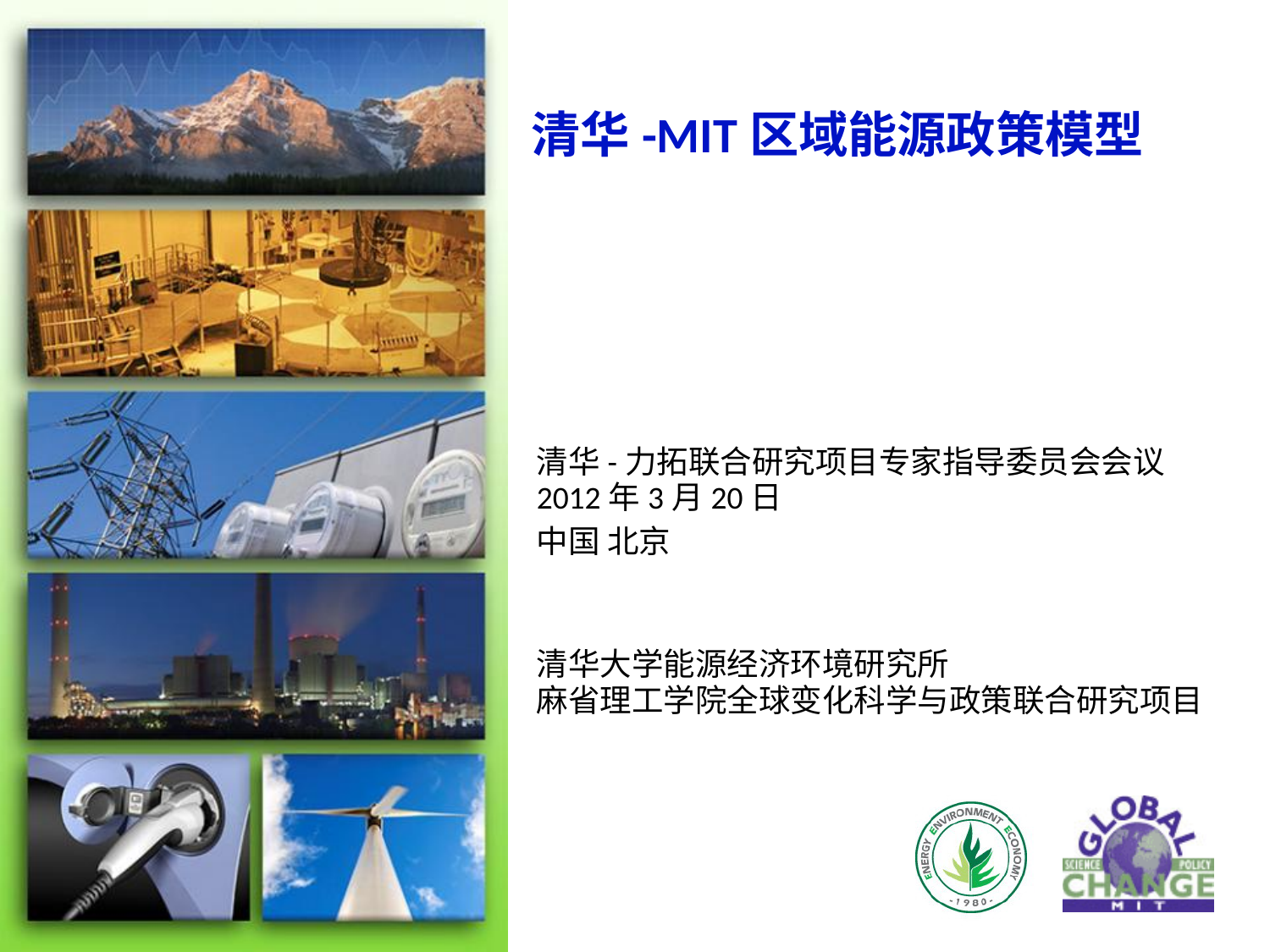

# 清华-MIT区域能源政策模型

清华-力拓联合研究项目专家指导委员会会议
2012年3月20日
中国 北京
清华大学能源经济环境研究所
麻省理工学院全球变化科学与政策联合研究项目